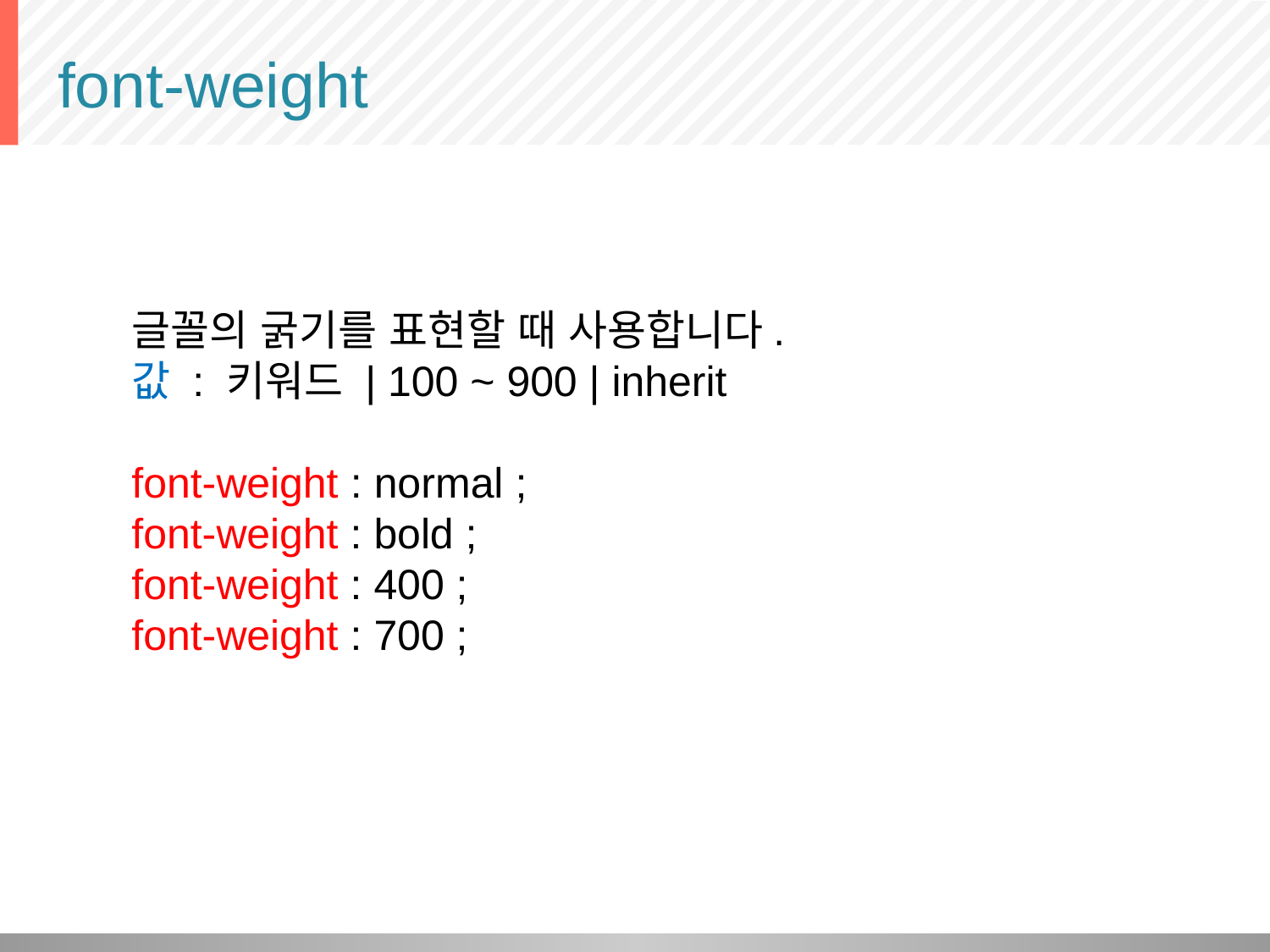

# font-weight
글꼴의 굵기를 표현할 때 사용합니다.
값 : 키워드 | 100 ~ 900 | inherit

font-weight : normal ;
font-weight : bold ;
font-weight : 400 ;
font-weight : 700 ;